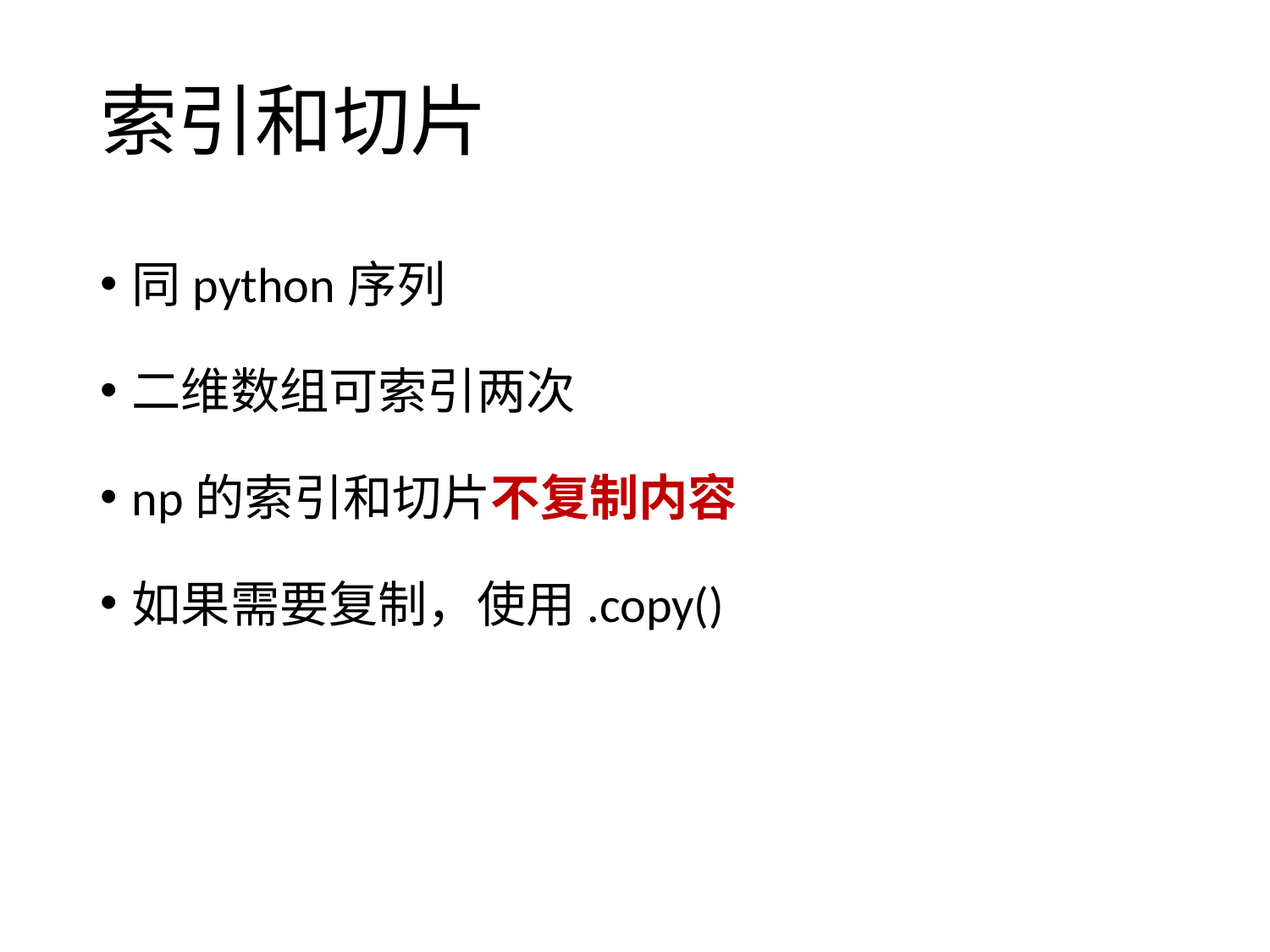

# 索引和切片
同python序列
二维数组可索引两次
np的索引和切片不复制内容
如果需要复制，使用.copy()